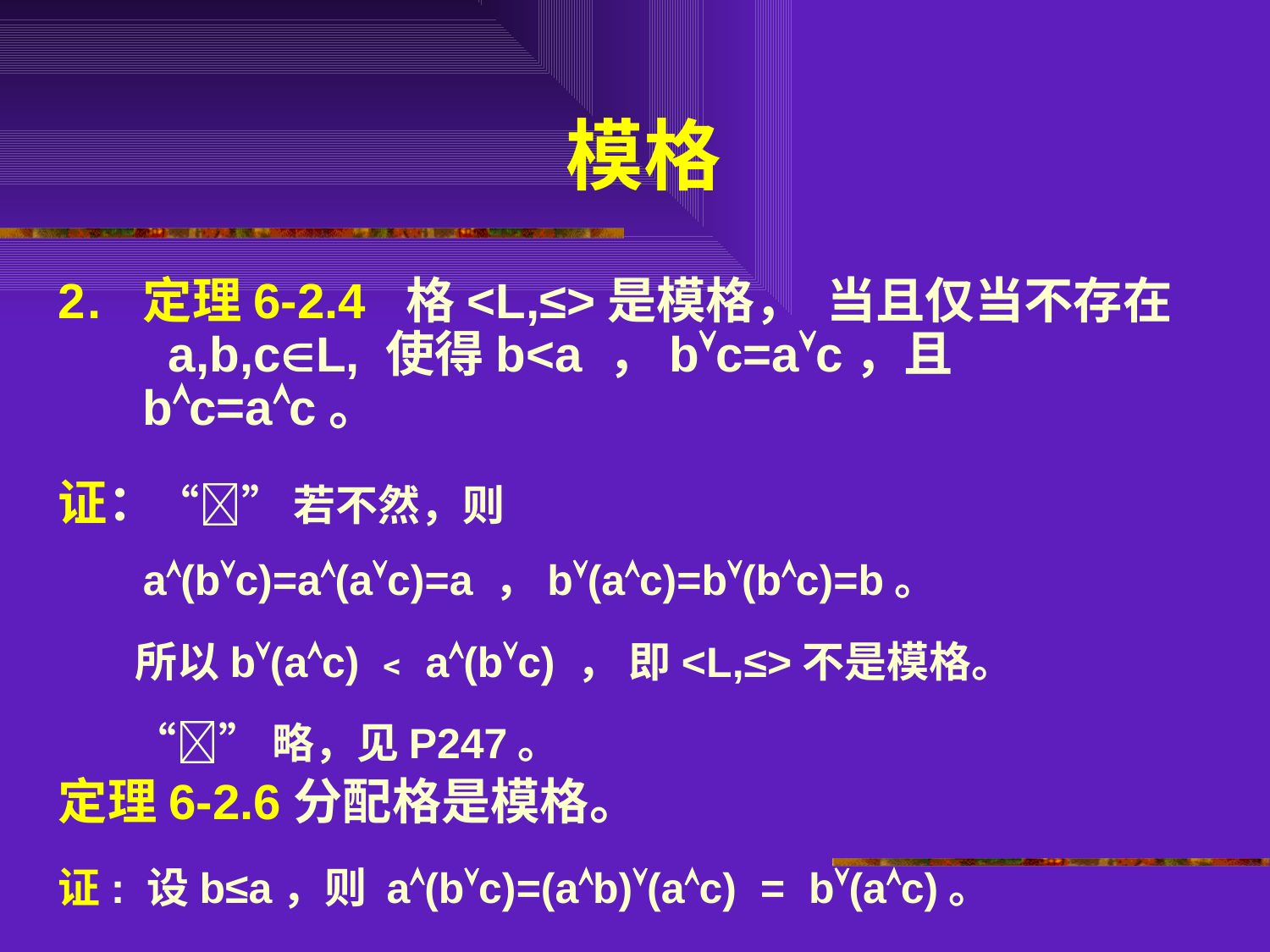

# 模格
定理6-2.4  格<L,≤>是模格，  当且仅当不存在
        a,b,c∈L, 使得b<a ，b∨c=a∨c，且b∧c=a∧c。
证：“⇒” 若不然，则a∧(b∨c)=a∧(a∨c)=a ，b∨(a∧c)=b∨(b∧c)=b。
       所以b∨(a∧c) ﹤ a∧(b∨c) ， 即<L,≤>不是模格。
        “⇐”略，见P247。
定理6-2.6分配格是模格。
证: 设b≤a，则 a∧(b∨c)=(a∧b)∨(a∧c)  =  b∨(a∧c)。